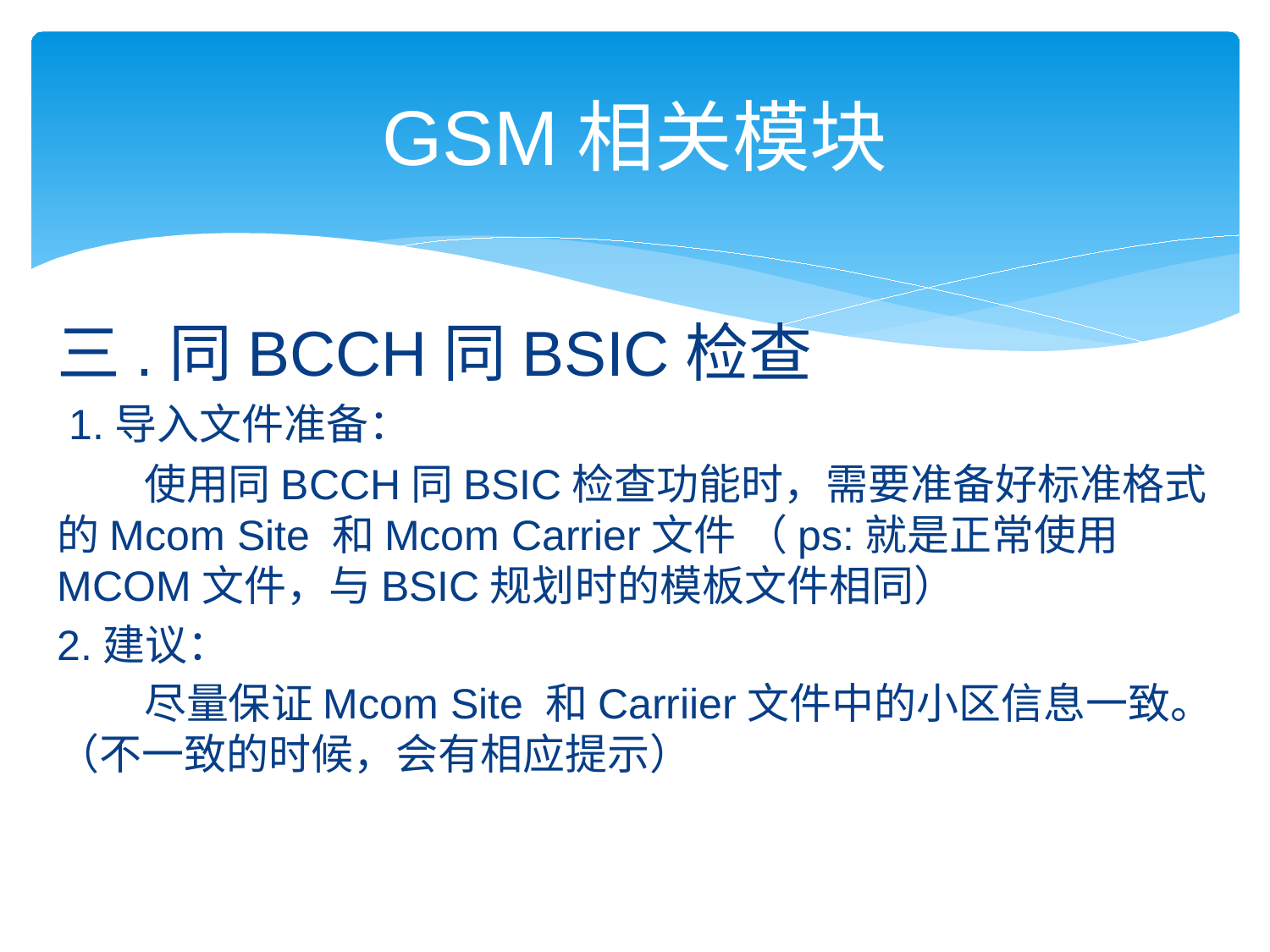

# GSM相关模块
三.同BCCH同BSIC检查
 1.导入文件准备：
        使用同BCCH同BSIC检查功能时，需要准备好标准格式的Mcom Site 和Mcom Carrier文件 （ps:就是正常使用MCOM文件，与BSIC规划时的模板文件相同）
2.建议：
        尽量保证Mcom Site 和Carriier文件中的小区信息一致。（不一致的时候，会有相应提示）